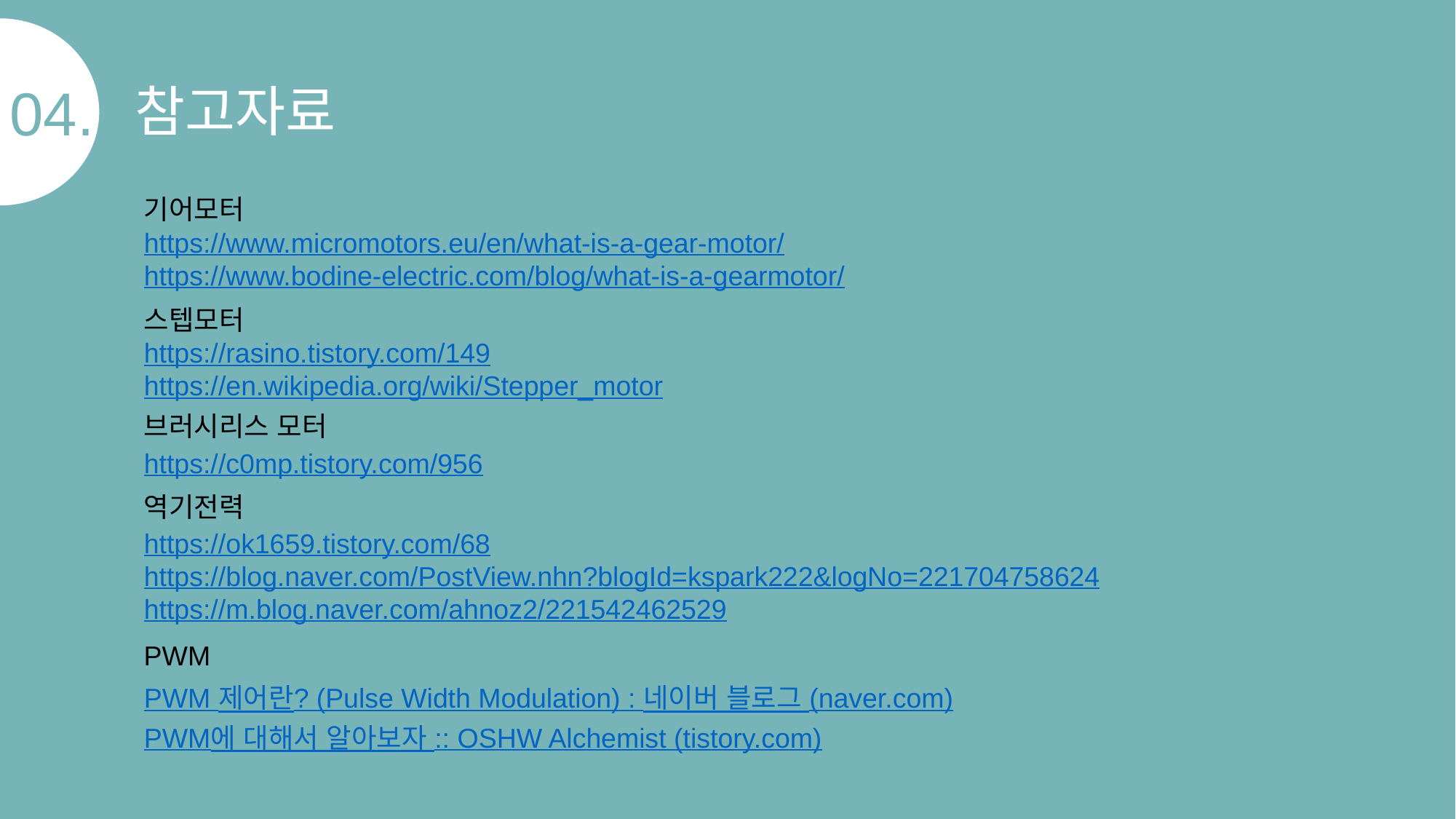

04.
참고자료
기어모터
https://www.micromotors.eu/en/what-is-a-gear-motor/
https://www.bodine-electric.com/blog/what-is-a-gearmotor/

스텝모터
https://rasino.tistory.com/149
https://en.wikipedia.org/wiki/Stepper_motor

브러시리스 모터
https://c0mp.tistory.com/956

역기전력
https://ok1659.tistory.com/68
https://blog.naver.com/PostView.nhn?blogId=kspark222&logNo=221704758624
https://m.blog.naver.com/ahnoz2/221542462529

PWM
PWM 제어란? (Pulse Width Modulation) : 네이버 블로그 (naver.com)
PWM에 대해서 알아보자 :: OSHW Alchemist (tistory.com)